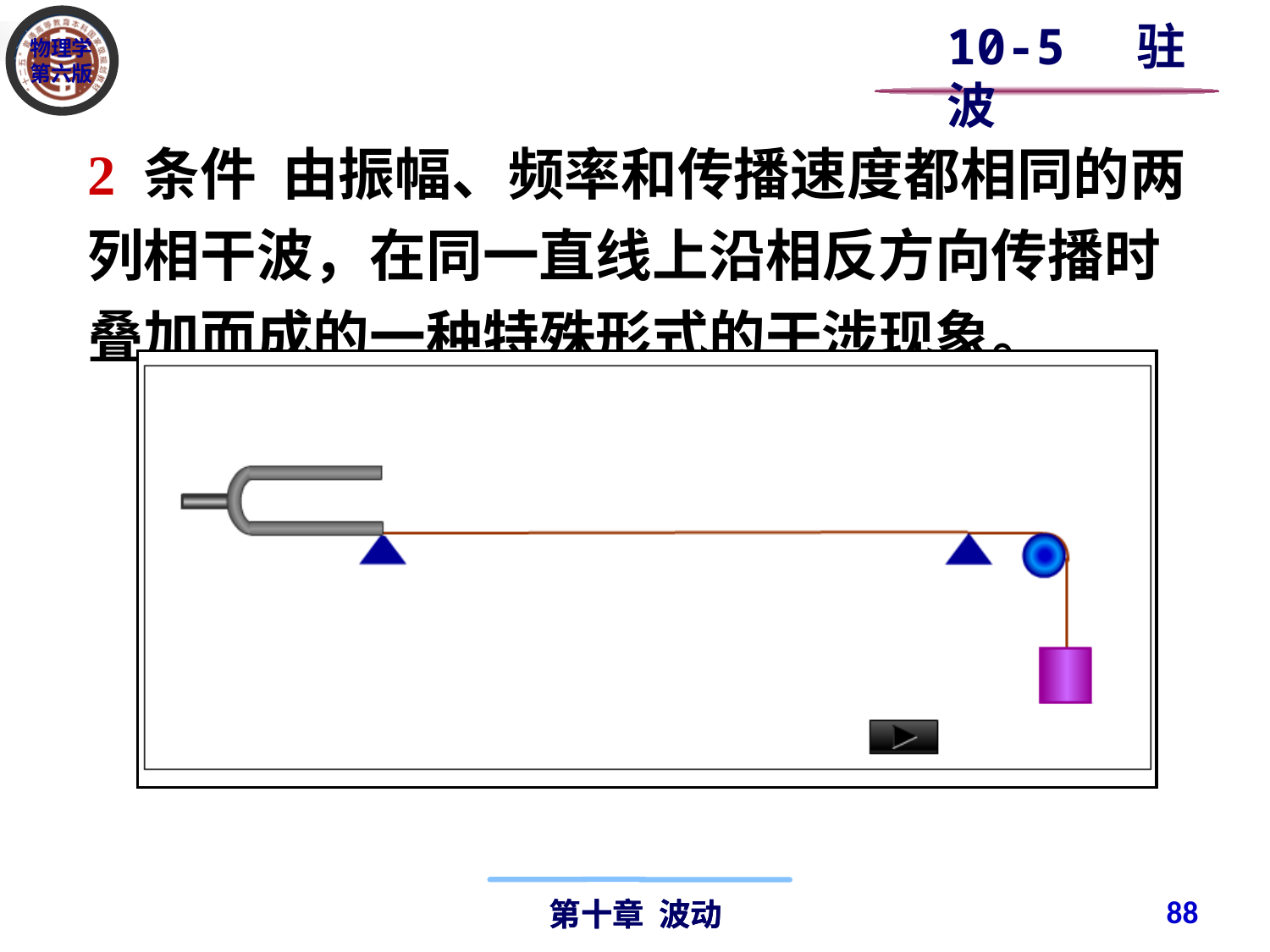

10-5  驻波

2 条件  由振幅、频率和传播速度都相同的两列相干波，在同一直线上沿相反方向传播时叠加而成的一种特殊形式的干涉现象。
88